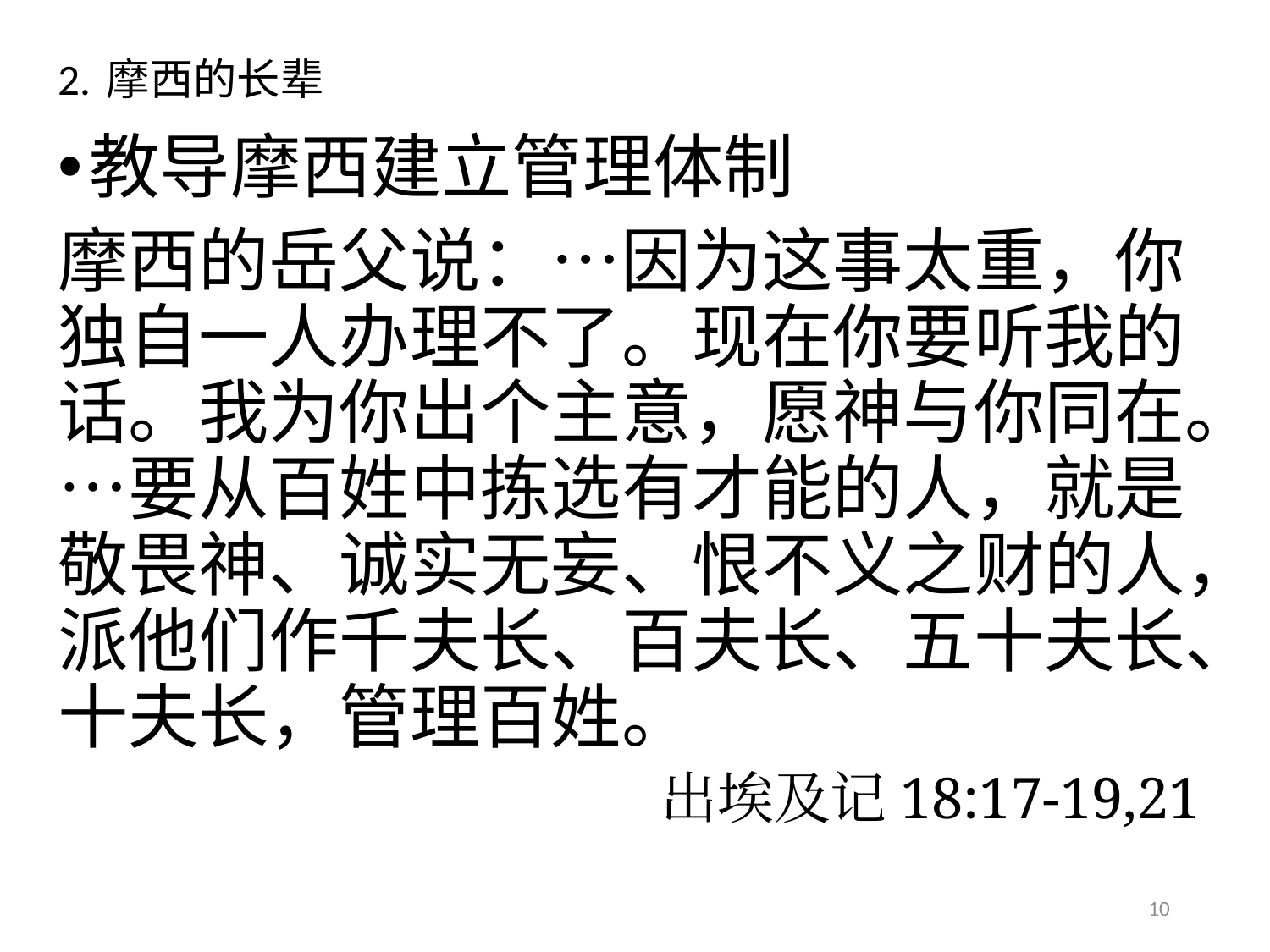

# 2. 摩西的长辈
教导摩西建立管理体制
摩西的岳父说：…因为这事太重，你独自一人办理不了。现在你要听我的话。我为你出个主意，愿神与你同在。…要从百姓中拣选有才能的人，就是敬畏神、诚实无妄、恨不义之财的人，派他们作千夫长、百夫长、五十夫长、十夫长，管理百姓。
                                      出埃及记18:17-19,21
10